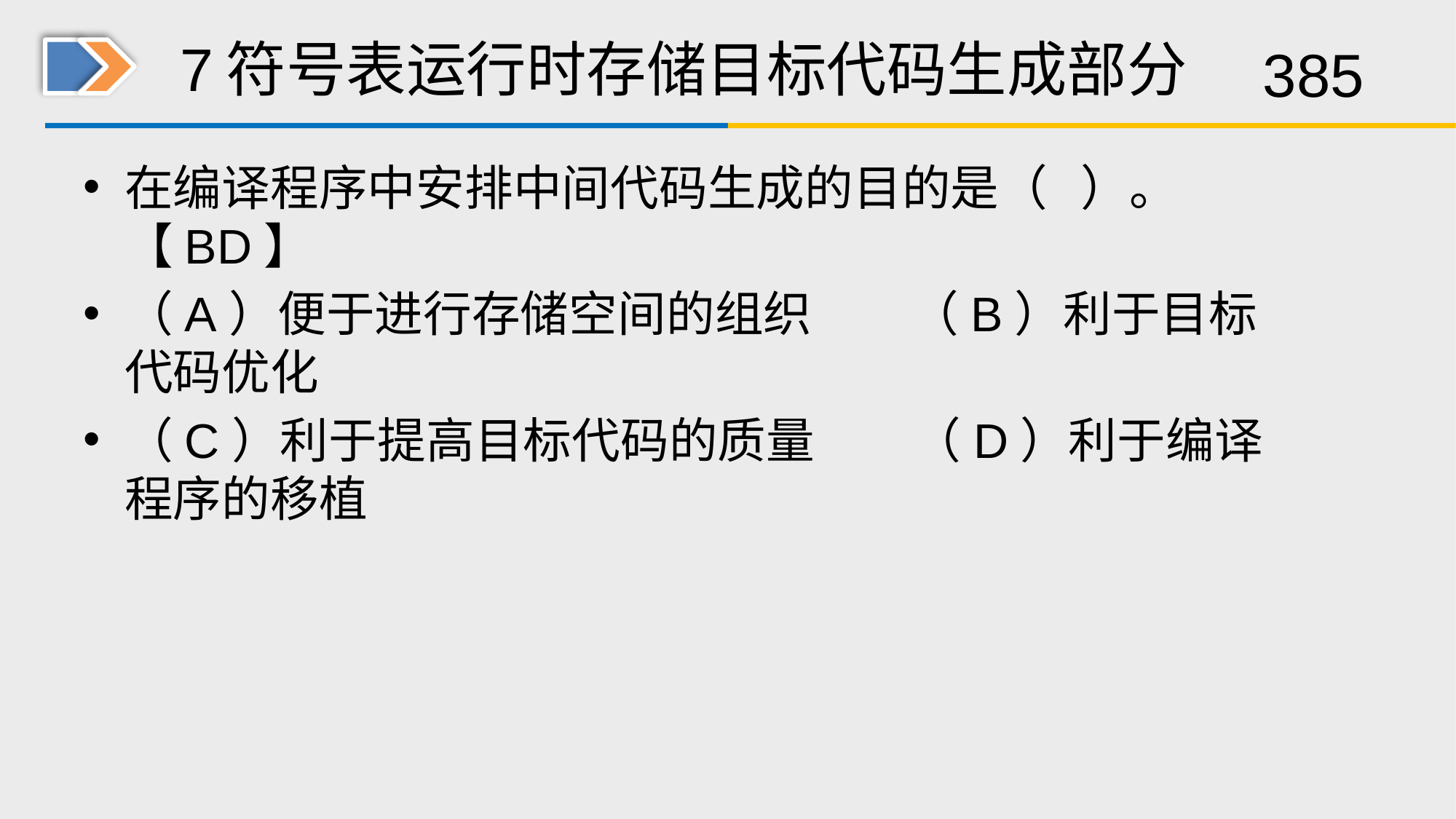

# 7符号表运行时存储目标代码生成部分
385
在编译程序中安排中间代码生成的目的是（   ）。【BD】
（A）便于进行存储空间的组织         （B）利于目标代码优化
（C）利于提高目标代码的质量         （D）利于编译程序的移植